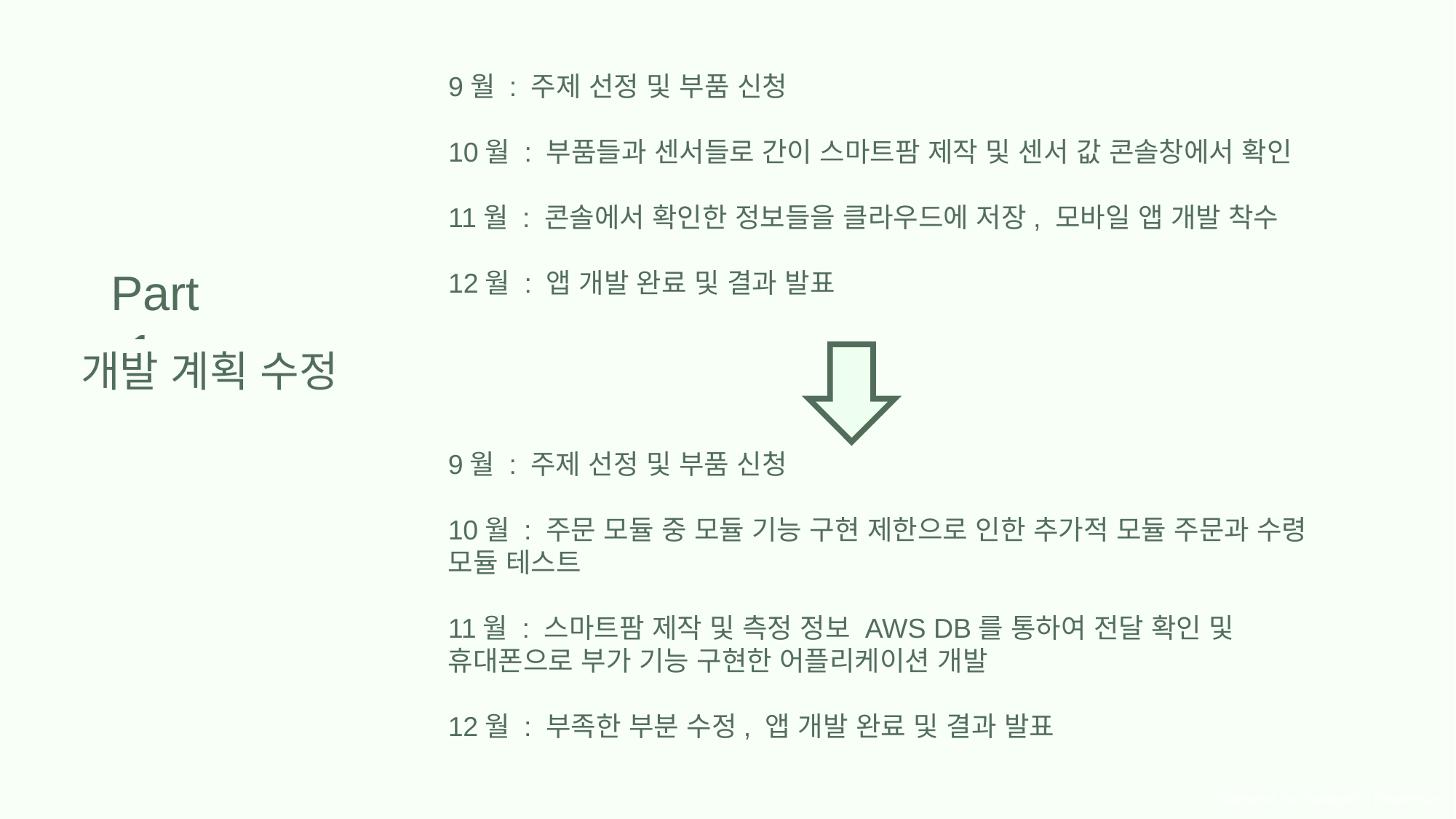

9월 : 주제 선정 및 부품 신청

10월 : 부품들과 센서들로 간이 스마트팜 제작 및 센서 값 콘솔창에서 확인

11월 : 콘솔에서 확인한 정보들을 클라우드에 저장, 모바일 앱 개발 착수

12월 : 앱 개발 완료 및 결과 발표
Part 1,
개발 계획 수정

9월 : 주제 선정 및 부품 신청

10월 : 주문 모듈 중 모듈 기능 구현 제한으로 인한 추가적 모듈 주문과 수령 모듈 테스트

11월 : 스마트팜 제작 및 측정 정보 AWS DB를 통하여 전달 확인 및 휴대폰으로 부가 기능 구현한 어플리케이션 개발

12월 : 부족한 부분 수정, 앱 개발 완료 및 결과 발표